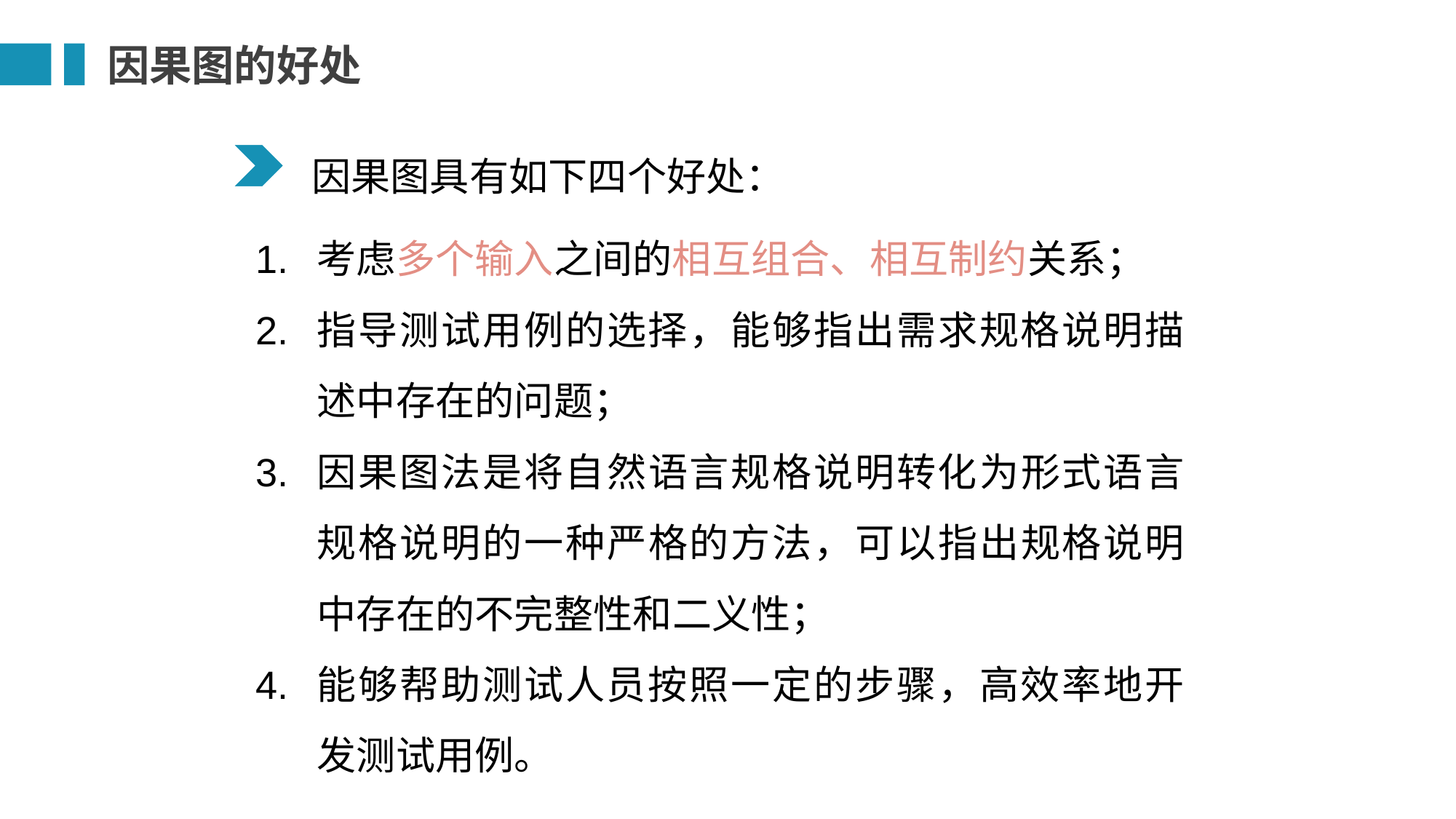

因果图的好处

因果图具有如下四个好处：

考虑多个输入之间的相互组合、相互制约关系；
指导测试用例的选择，能够指出需求规格说明描述中存在的问题；
因果图法是将自然语言规格说明转化为形式语言规格说明的一种严格的方法，可以指出规格说明中存在的不完整性和二义性；
能够帮助测试人员按照一定的步骤，高效率地开发测试用例。
66